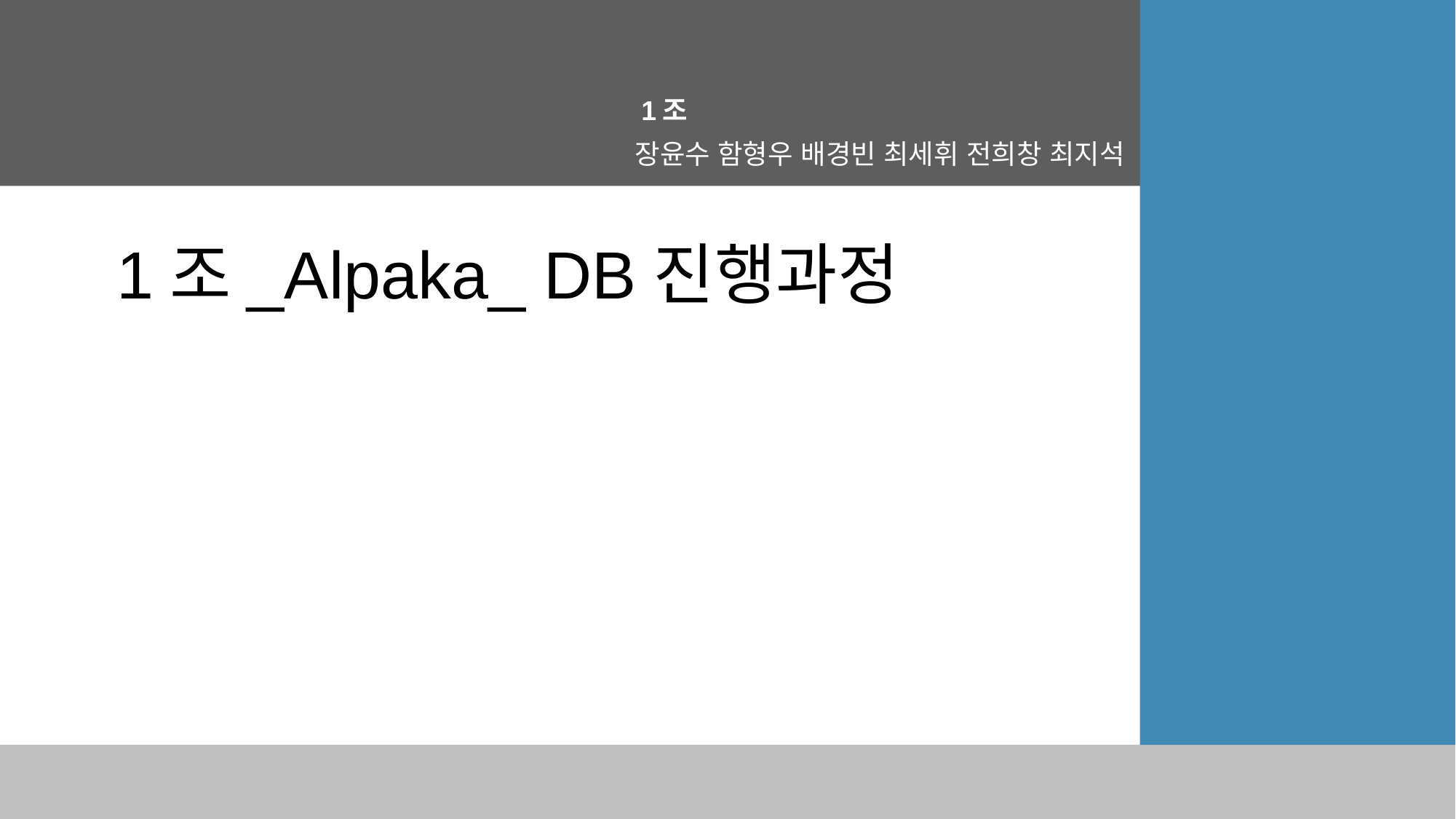

1조
 장윤수 함형우 배경빈 최세휘 전희창 최지석
# 1조_Alpaka_ DB진행과정